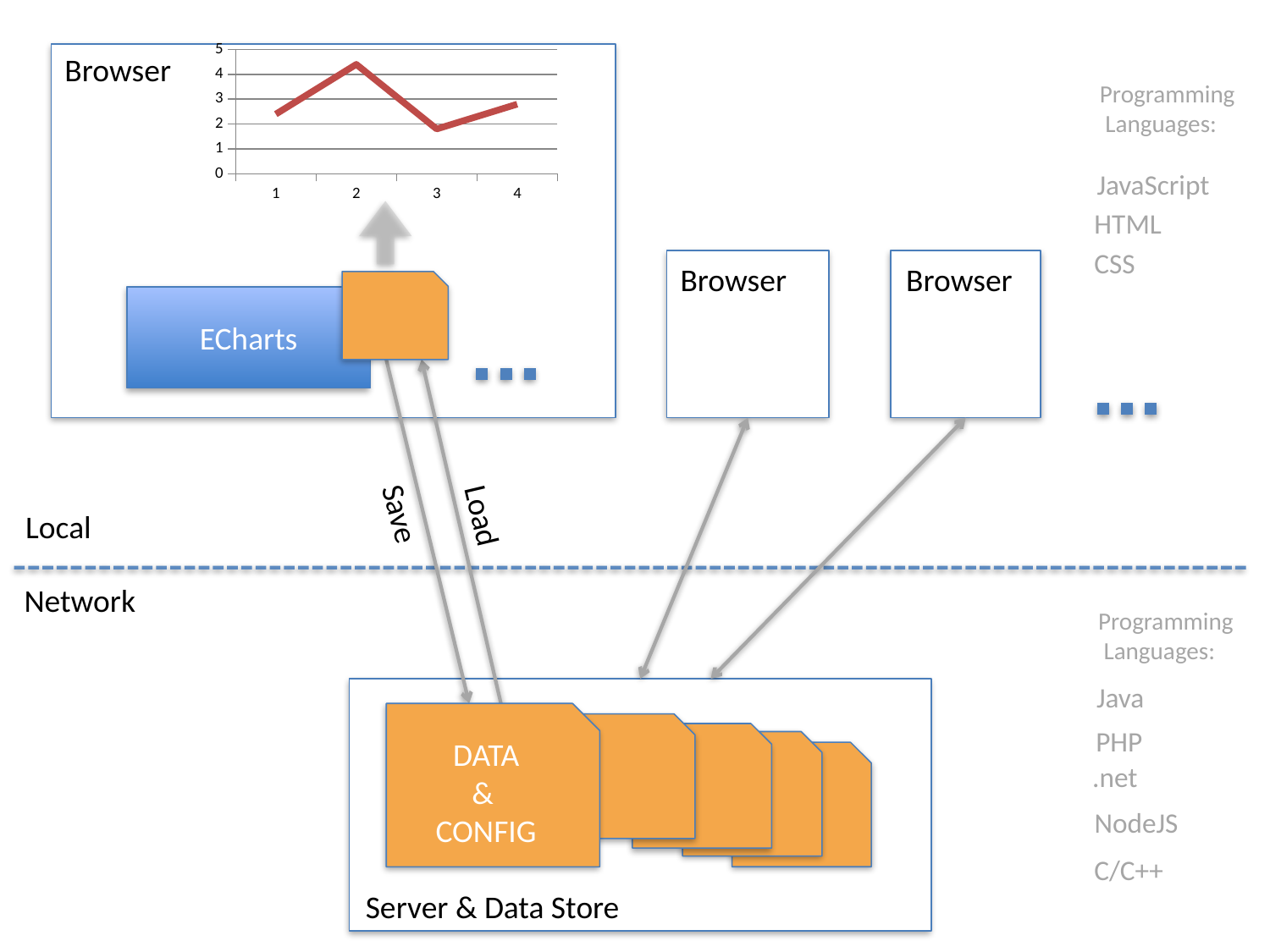

### Chart

| Category | 系列 2 |
|---|---|
| 1.0 | 2.4 |
| 2.0 | 4.4 |
| 3.0 | 1.8 |
| 4.0 | 2.8 |
Browser
Programming
 Languages:
JavaScript
HTML
CSS

Browser
Browser

ECharts
Save
Load
Local
Network
Programming
 Languages:
Java

DATA
&
CONFIG

PHP

.net
NodeJS
C/C++
Server & Data Store